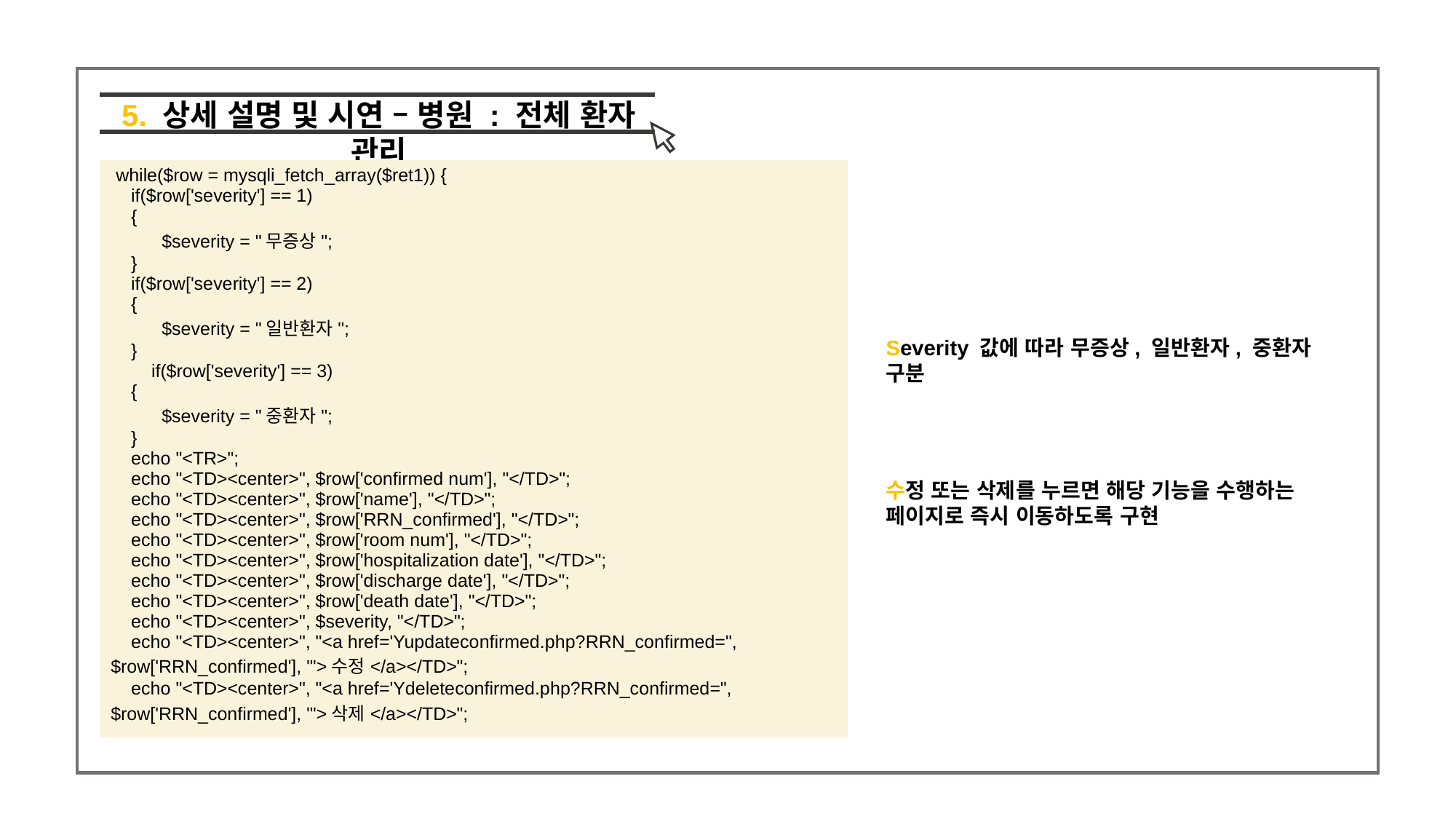

5. 상세 설명 및 시연 – 병원 : 전체 환자 관리

| while($row = mysqli\_fetch\_array($ret1)) { if($row['severity'] == 1) { $severity = "무증상"; } if($row['severity'] == 2) { $severity = "일반환자"; } if($row['severity'] == 3) { $severity = "중환자"; } echo "<TR>"; echo "<TD><center>", $row['confirmed num'], "</TD>"; echo "<TD><center>", $row['name'], "</TD>"; echo "<TD><center>", $row['RRN\_confirmed'], "</TD>"; echo "<TD><center>", $row['room num'], "</TD>"; echo "<TD><center>", $row['hospitalization date'], "</TD>"; echo "<TD><center>", $row['discharge date'], "</TD>"; echo "<TD><center>", $row['death date'], "</TD>"; echo "<TD><center>", $severity, "</TD>"; echo "<TD><center>", "<a href='Yupdateconfirmed.php?RRN\_confirmed=", $row['RRN\_confirmed'], "'>수정</a></TD>"; echo "<TD><center>", "<a href='Ydeleteconfirmed.php?RRN\_confirmed=", $row['RRN\_confirmed'], "'>삭제</a></TD>"; |
| --- |
Severity 값에 따라 무증상, 일반환자, 중환자 구분
수정 또는 삭제를 누르면 해당 기능을 수행하는 페이지로 즉시 이동하도록 구현